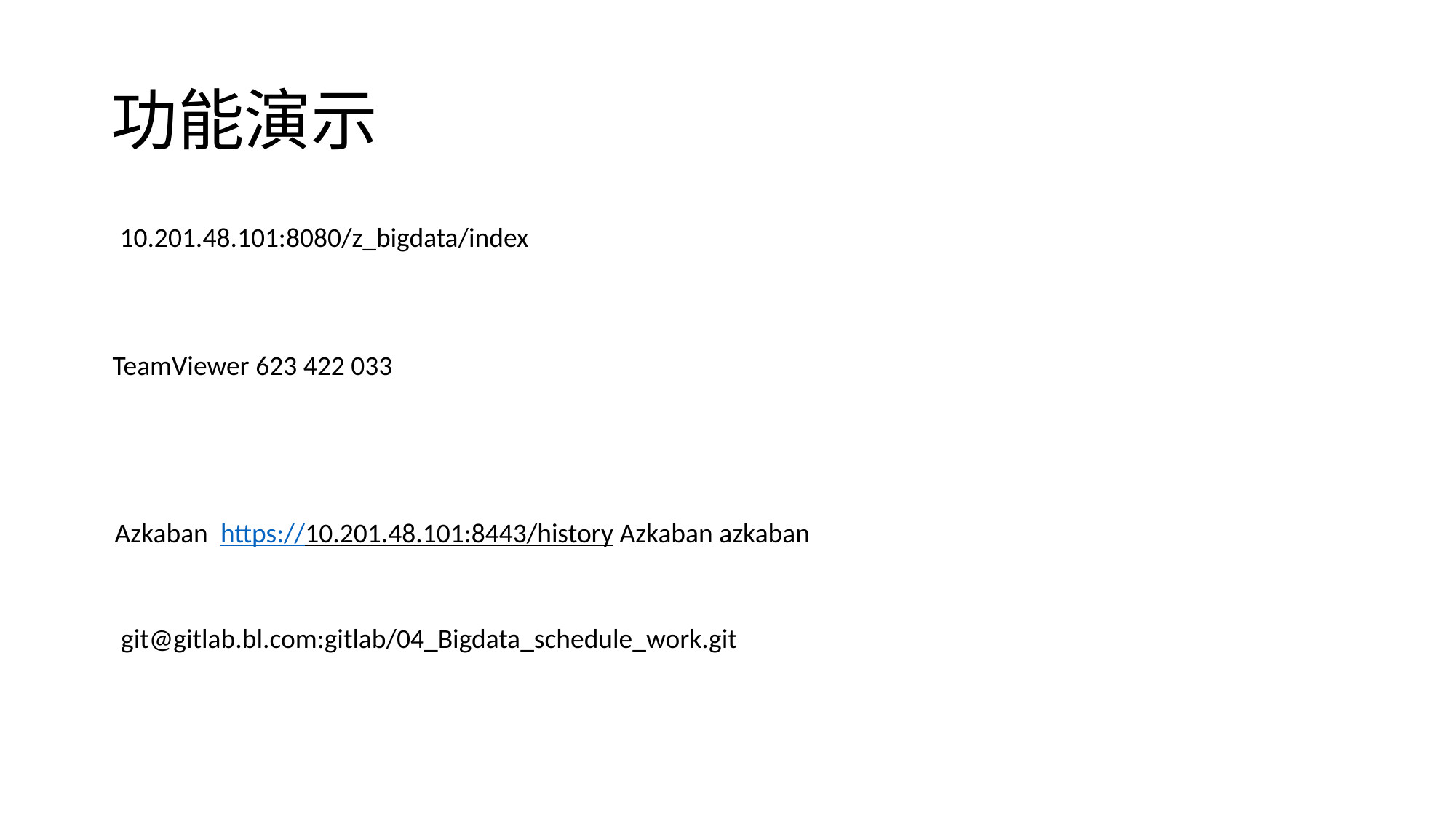

# 功能演示
10.201.48.101:8080/z_bigdata/index
TeamViewer 623 422 033
Azkaban  https://10.201.48.101:8443/history Azkaban azkaban
git@gitlab.bl.com:gitlab/04_Bigdata_schedule_work.git